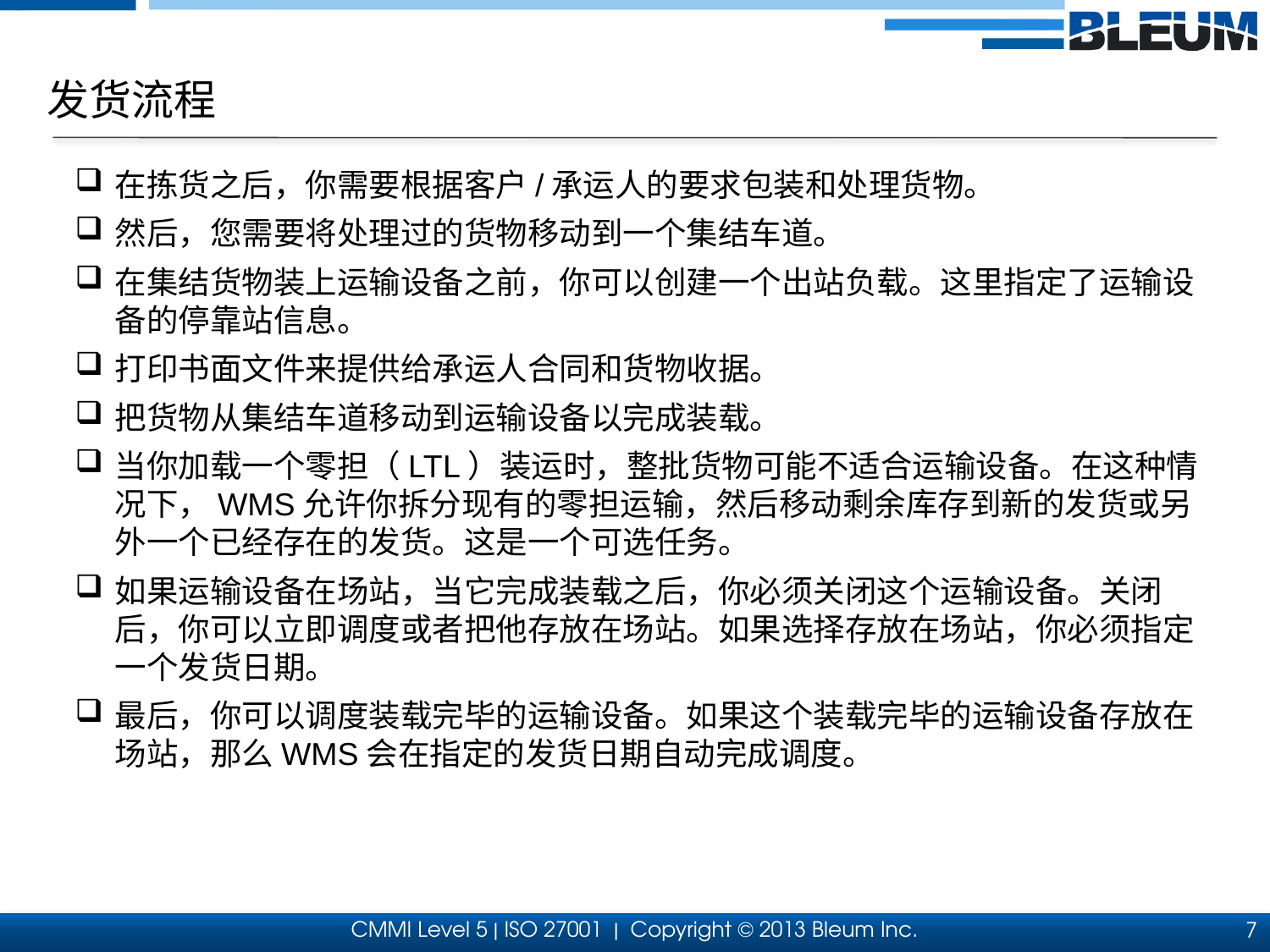

发货流程
在拣货之后，你需要根据客户/承运人的要求包装和处理货物。
然后，您需要将处理过的货物移动到一个集结车道。
在集结货物装上运输设备之前，你可以创建一个出站负载。这里指定了运输设备的停靠站信息。
打印书面文件来提供给承运人合同和货物收据。
把货物从集结车道移动到运输设备以完成装载。
当你加载一个零担（LTL）装运时，整批货物可能不适合运输设备。在这种情况下，WMS允许你拆分现有的零担运输，然后移动剩余库存到新的发货或另外一个已经存在的发货。这是一个可选任务。
如果运输设备在场站，当它完成装载之后，你必须关闭这个运输设备。关闭后，你可以立即调度或者把他存放在场站。如果选择存放在场站，你必须指定一个发货日期。
最后，你可以调度装载完毕的运输设备。如果这个装载完毕的运输设备存放在场站，那么WMS会在指定的发货日期自动完成调度。

7